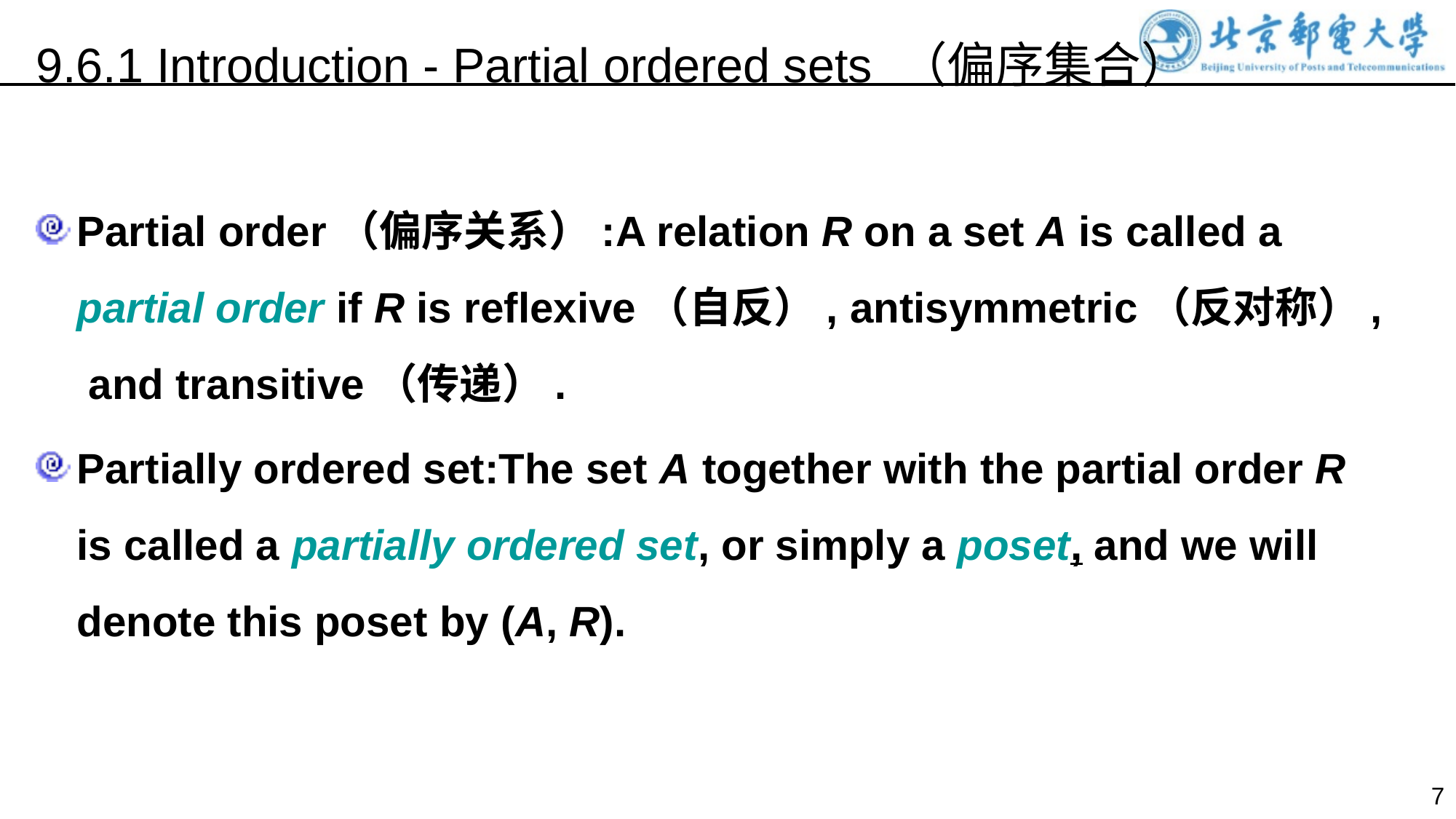

9.6.1 Introduction - Partial ordered sets （偏序集合）
Partial order（偏序关系）:A relation R on a set A is called a partial order if R is reflexive（自反）, antisymmetric（反对称）, and transitive（传递）.
Partially ordered set:The set A together with the partial order R is called a partially ordered set, or simply a poset, and we will denote this poset by (A, R).